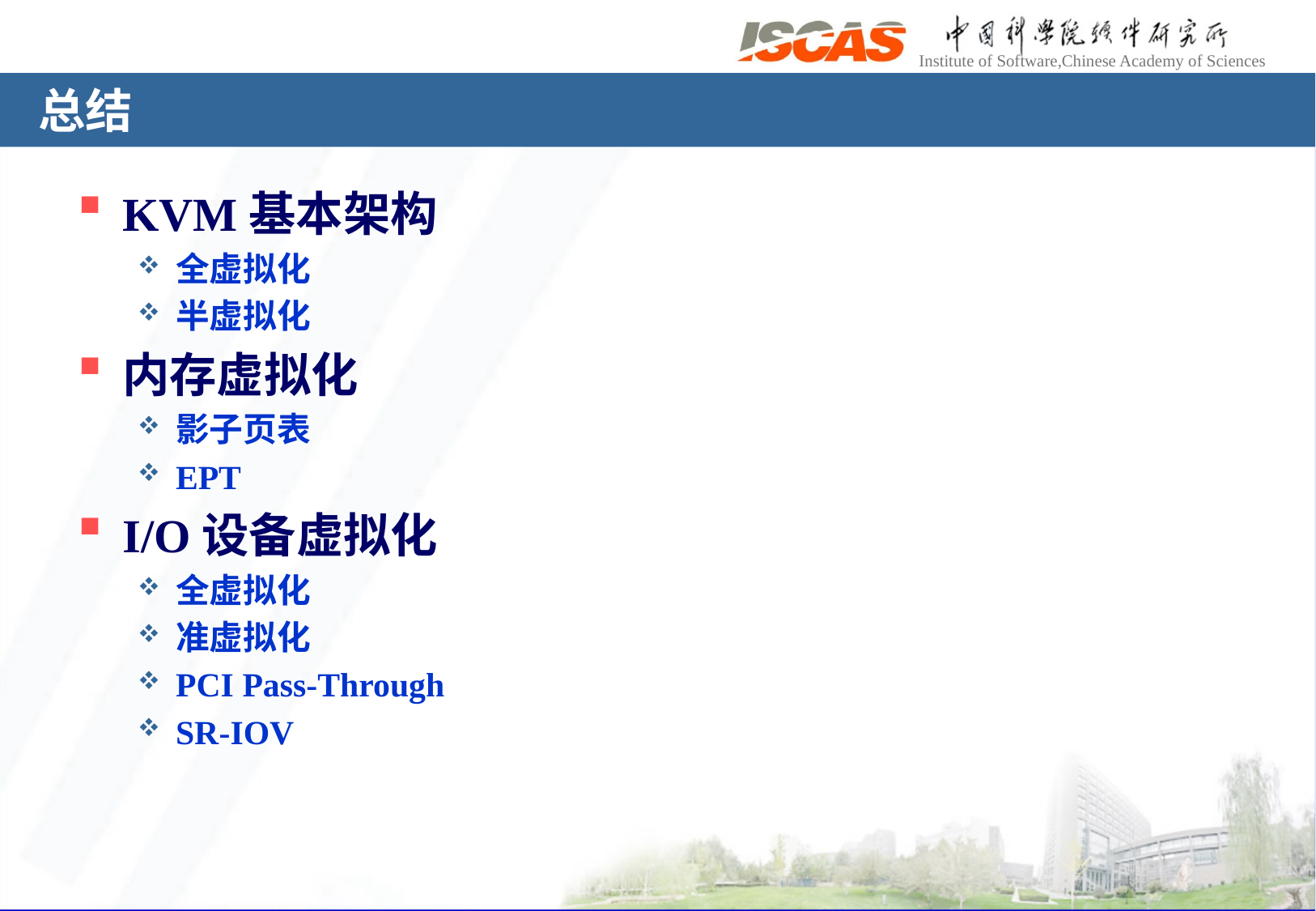

# 总结
KVM基本架构
全虚拟化
半虚拟化
内存虚拟化
影子页表
EPT
I/O设备虚拟化
全虚拟化
准虚拟化
PCI Pass-Through
SR-IOV